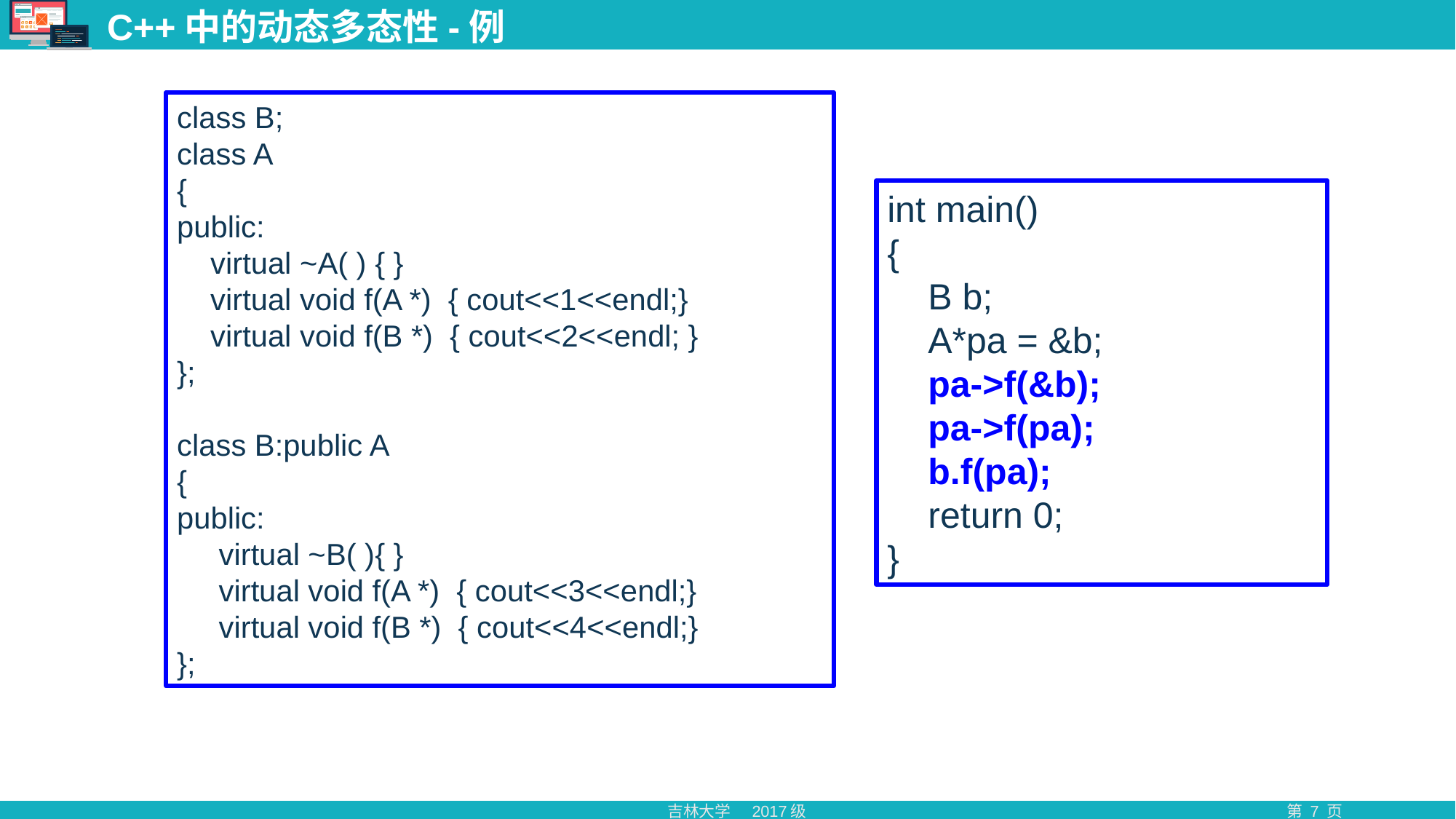

# C++中的动态多态性-例
class B;
class A
{
public:
    virtual ~A( ) { }
    virtual void f(A *)  { cout<<1<<endl;}
    virtual void f(B *)  { cout<<2<<endl; }
};

class B:public A
{
public:
     virtual ~B( ){ }
     virtual void f(A *)  { cout<<3<<endl;}
     virtual void f(B *)  { cout<<4<<endl;}
};
int main()
{
    B b;
    A*pa = &b;
    pa->f(&b);
    pa->f(pa);
    b.f(pa);
    return 0;
}